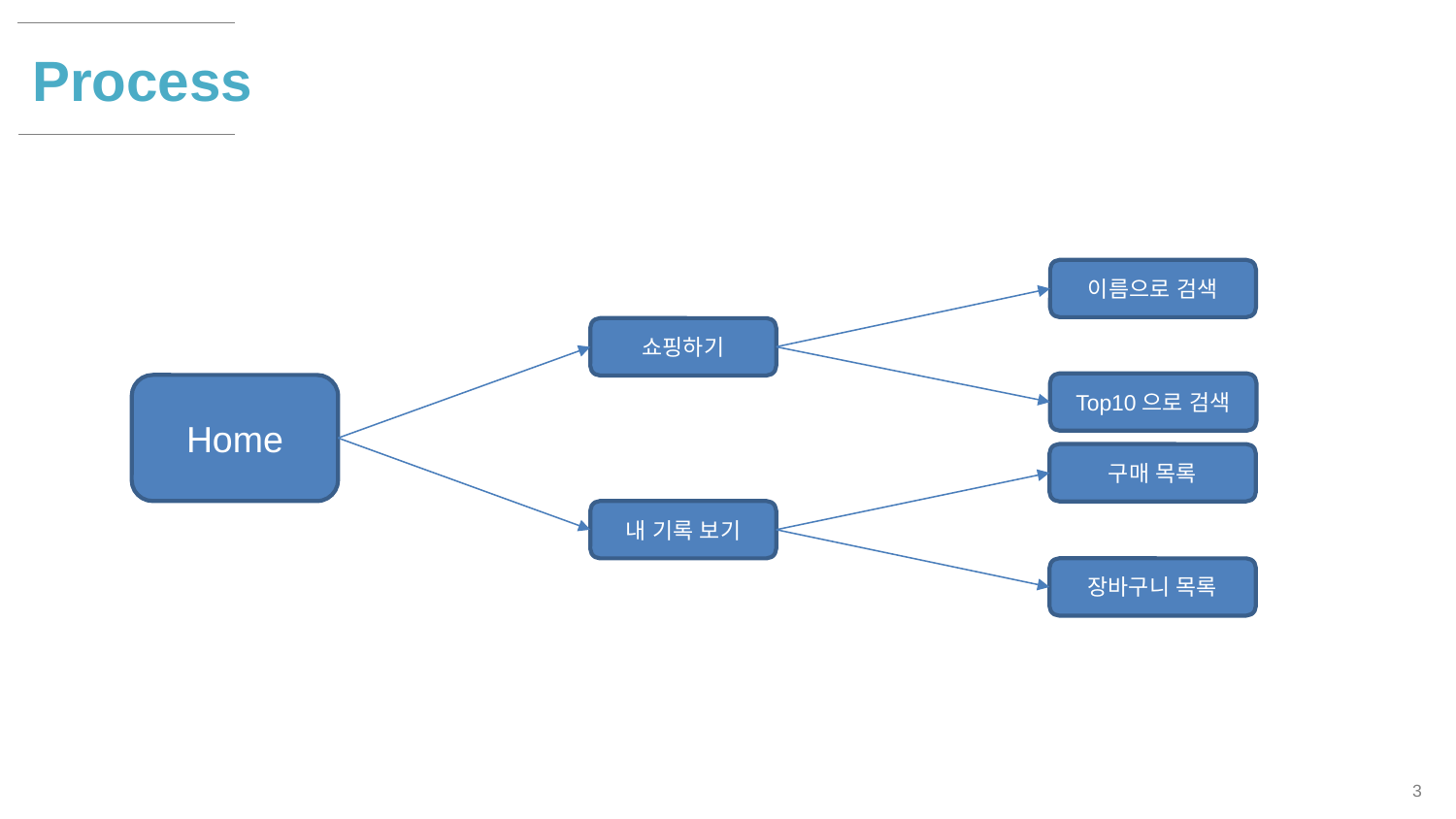

Process

이름으로 검색
쇼핑하기
Top10으로 검색
Home
구매 목록
내 기록 보기
장바구니 목록